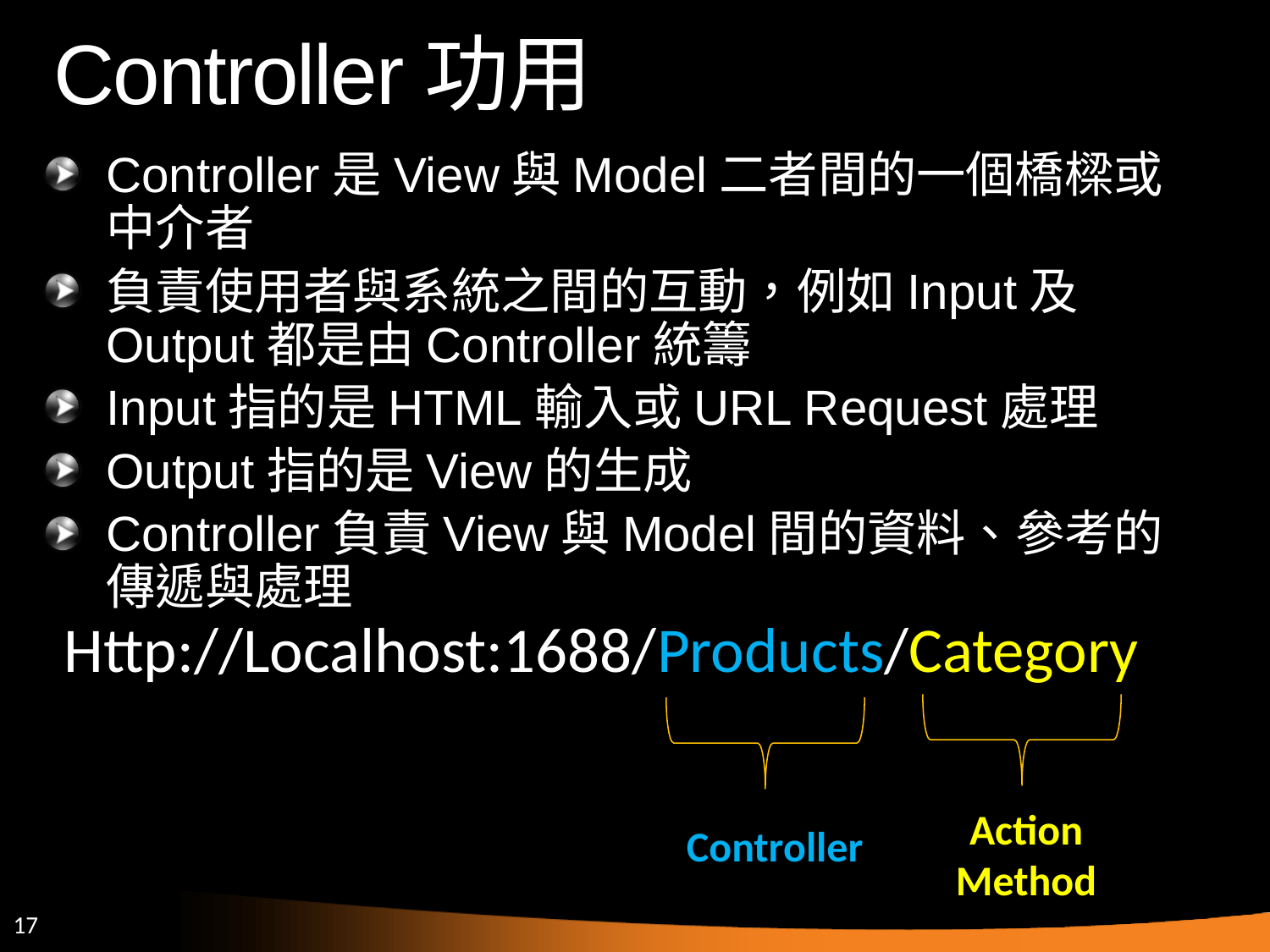

# Controller功用
Controller是View與Model二者間的一個橋樑或中介者
負責使用者與系統之間的互動，例如Input及Output都是由Controller統籌
Input指的是HTML輸入或URL Request處理
Output指的是View的生成
Controller負責View與Model間的資料、參考的傳遞與處理
Http://Localhost:1688/Products/Category

Action
Method
Controller